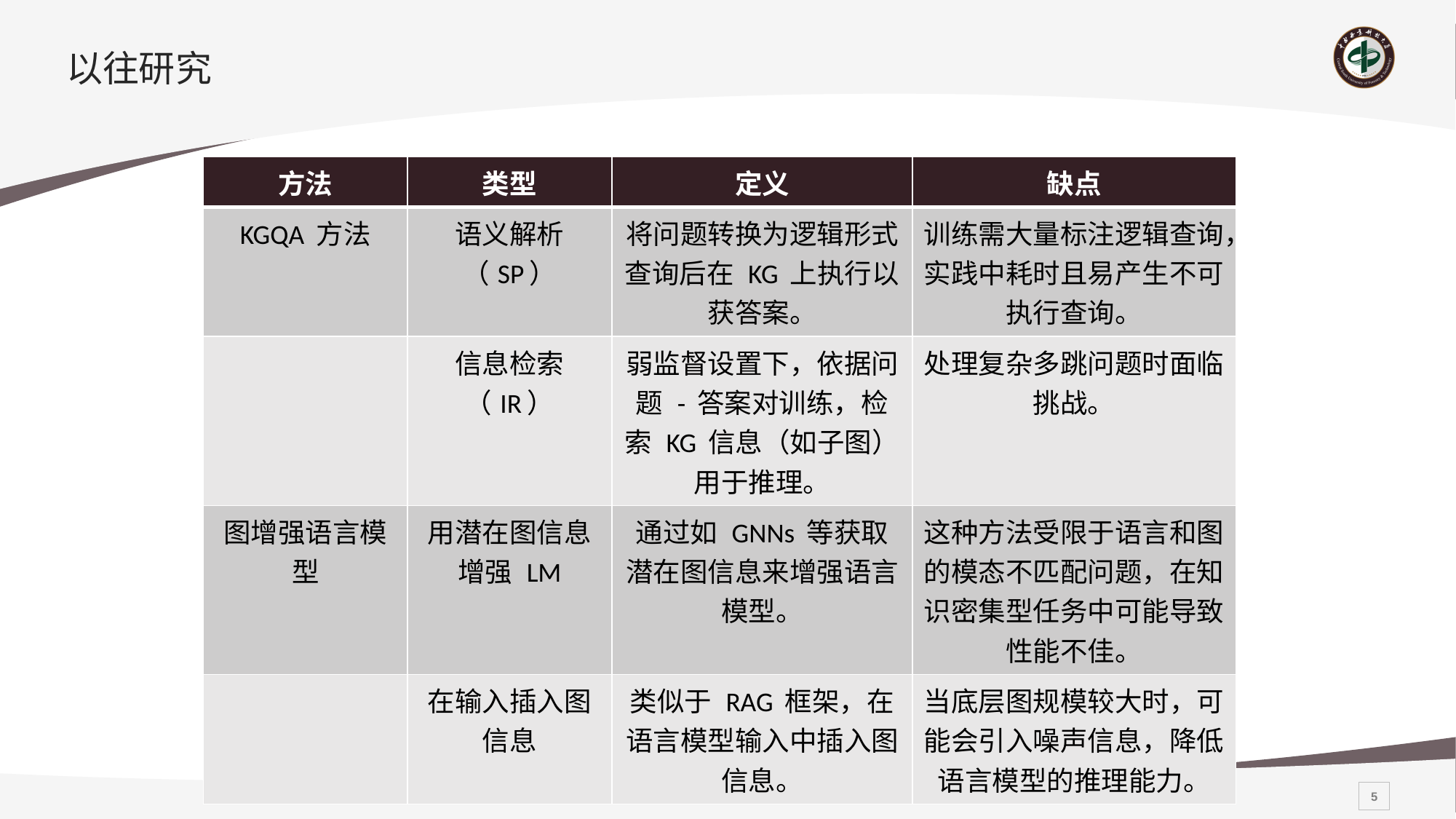

# 以往研究
| 方法 | 类型 | 定义 | 缺点 |
| --- | --- | --- | --- |
| KGQA 方法 | 语义解析（SP） | 将问题转换为逻辑形式查询后在 KG 上执行以获答案。 | 训练需大量标注逻辑查询，实践中耗时且易产生不可执行查询。 |
|  | 信息检索（IR） | 弱监督设置下，依据问题 - 答案对训练，检索 KG 信息（如子图）用于推理。 | 处理复杂多跳问题时面临挑战。 |
| 图增强语言模型 | 用潜在图信息增强 LM | 通过如 GNNs 等获取潜在图信息来增强语言模型。 | 这种方法受限于语言和图的模态不匹配问题，在知识密集型任务中可能导致性能不佳。 |
|  | 在输入插入图信息 | 类似于 RAG 框架，在语言模型输入中插入图信息。 | 当底层图规模较大时，可能会引入噪声信息，降低语言模型的推理能力。 |